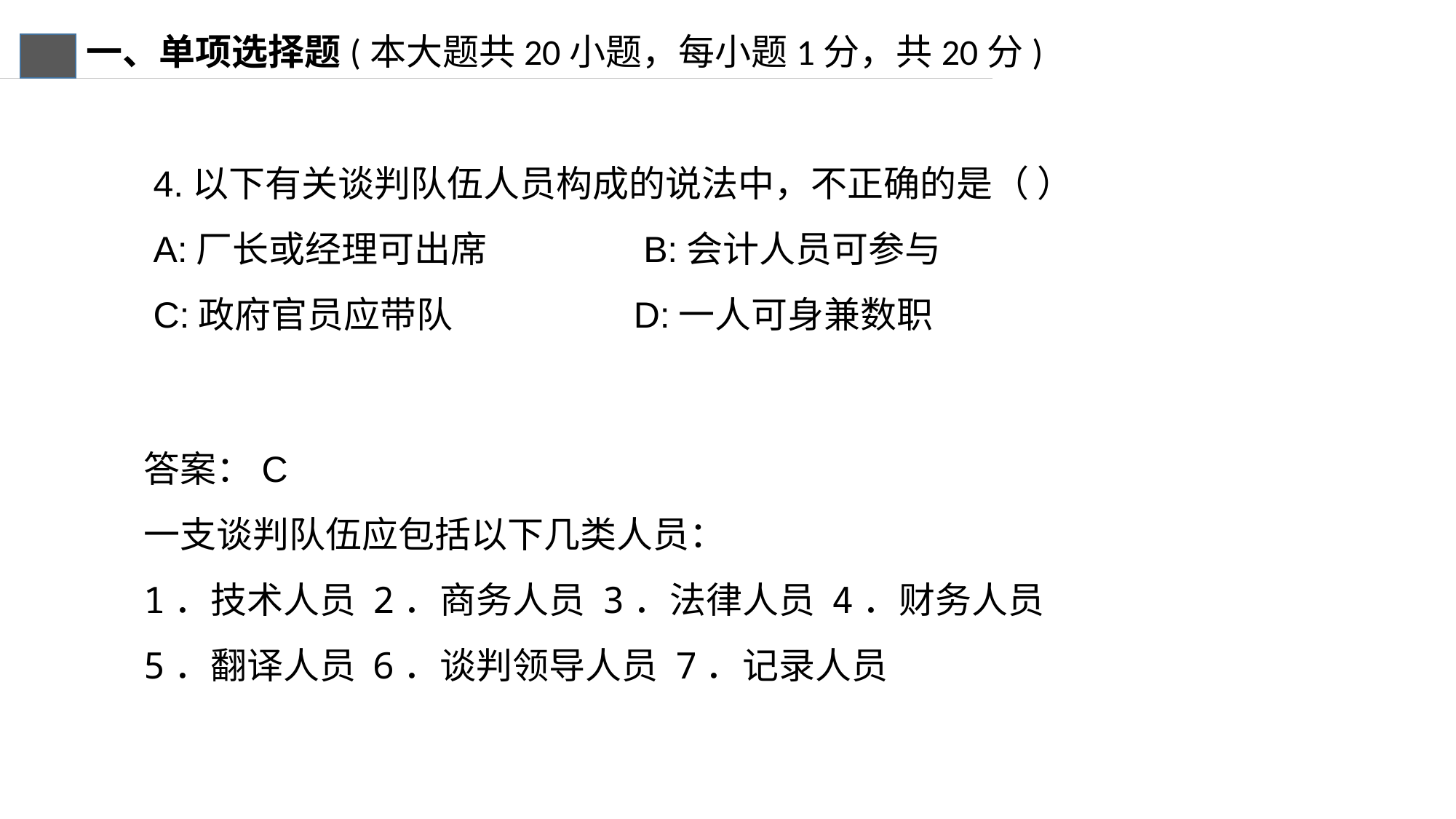

一、单项选择题(本大题共20小题，每小题1分，共20分)

4.以下有关谈判队伍人员构成的说法中，不正确的是（ ）
A:厂长或经理可出席                  B:会计人员可参与
C:政府官员应带队                     D:一人可身兼数职
答案：C
一支谈判队伍应包括以下几类人员：
1．技术人员 2．商务人员 3．法律人员 4．财务人员
5．翻译人员 6．谈判领导人员 7．记录人员